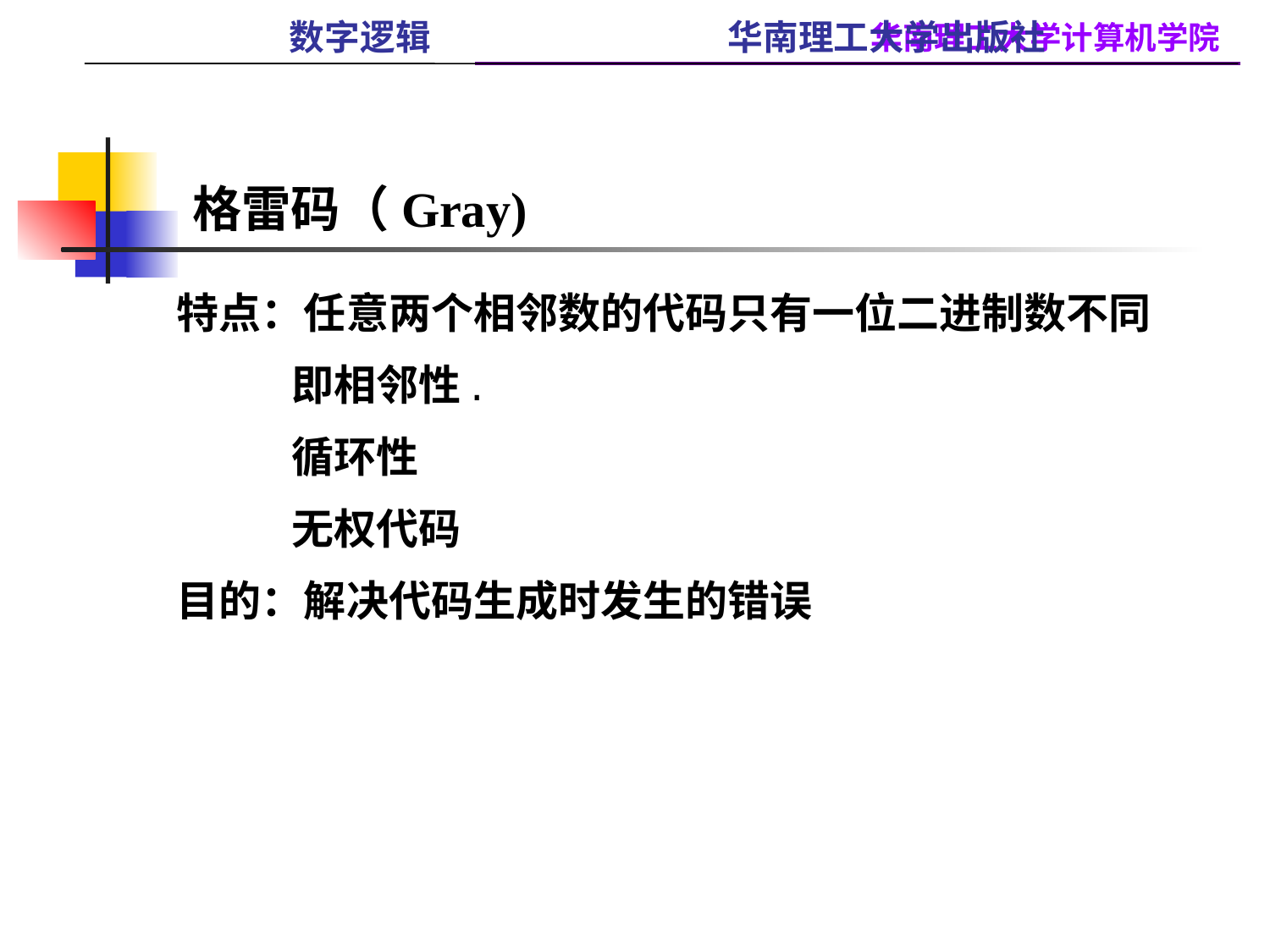

数字逻辑                                     华南理工大学出版社

#
格雷码（Gray)
特点：任意两个相邻数的代码只有一位二进制数不同
           即相邻性.
           循环性
           无权代码
目的：解决代码生成时发生的错误